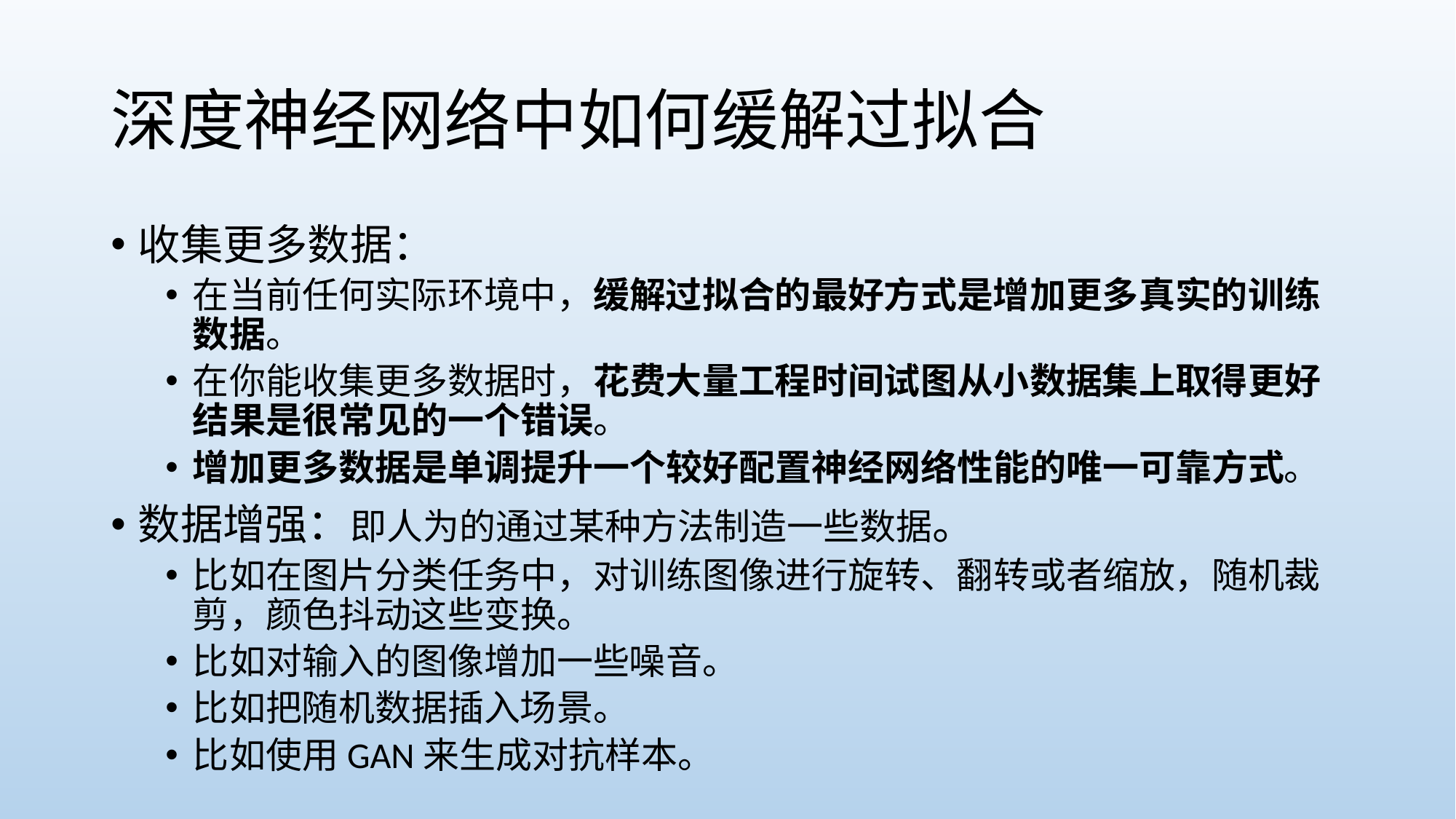

# 深度神经网络中如何缓解过拟合
收集更多数据：
在当前任何实际环境中，缓解过拟合的最好方式是增加更多真实的训练数据。
在你能收集更多数据时，花费大量工程时间试图从小数据集上取得更好结果是很常见的一个错误。
增加更多数据是单调提升一个较好配置神经网络性能的唯一可靠方式。
数据增强：即人为的通过某种方法制造一些数据。
比如在图片分类任务中，对训练图像进行旋转、翻转或者缩放，随机裁剪，颜色抖动这些变换。
比如对输入的图像增加一些噪音。
比如把随机数据插入场景。
比如使用GAN来生成对抗样本。